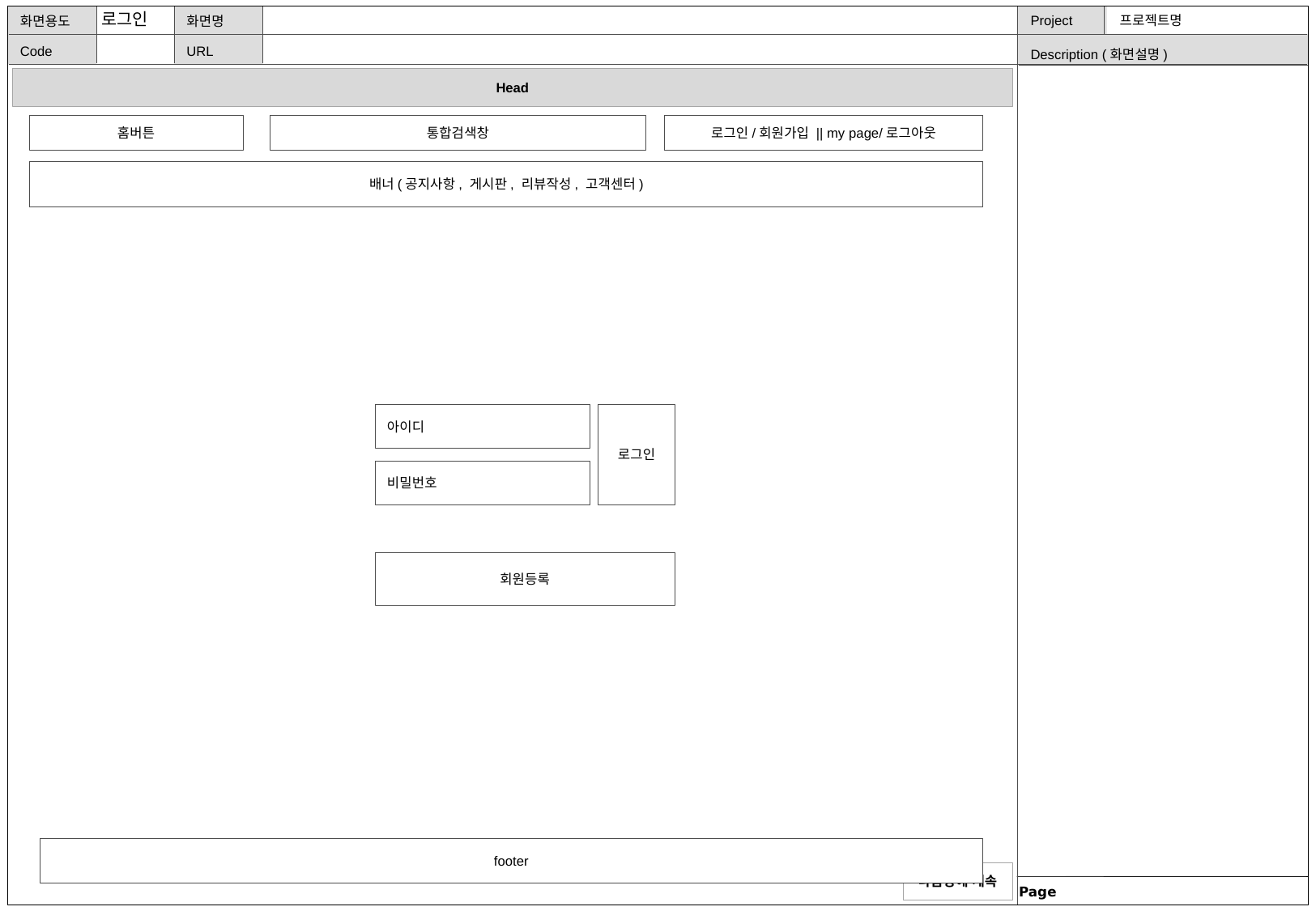

로그인
홈버튼
통합검색창
로그인/회원가입
로그인/회원가입 || my page/로그아웃
배너(리뷰작성, 공지사항, 게시판, 고객센터, 동행구하기)
배너(공지사항, 게시판, 리뷰작성, 고객센터)
아이디
로그인
비밀번호
회원등록
footer